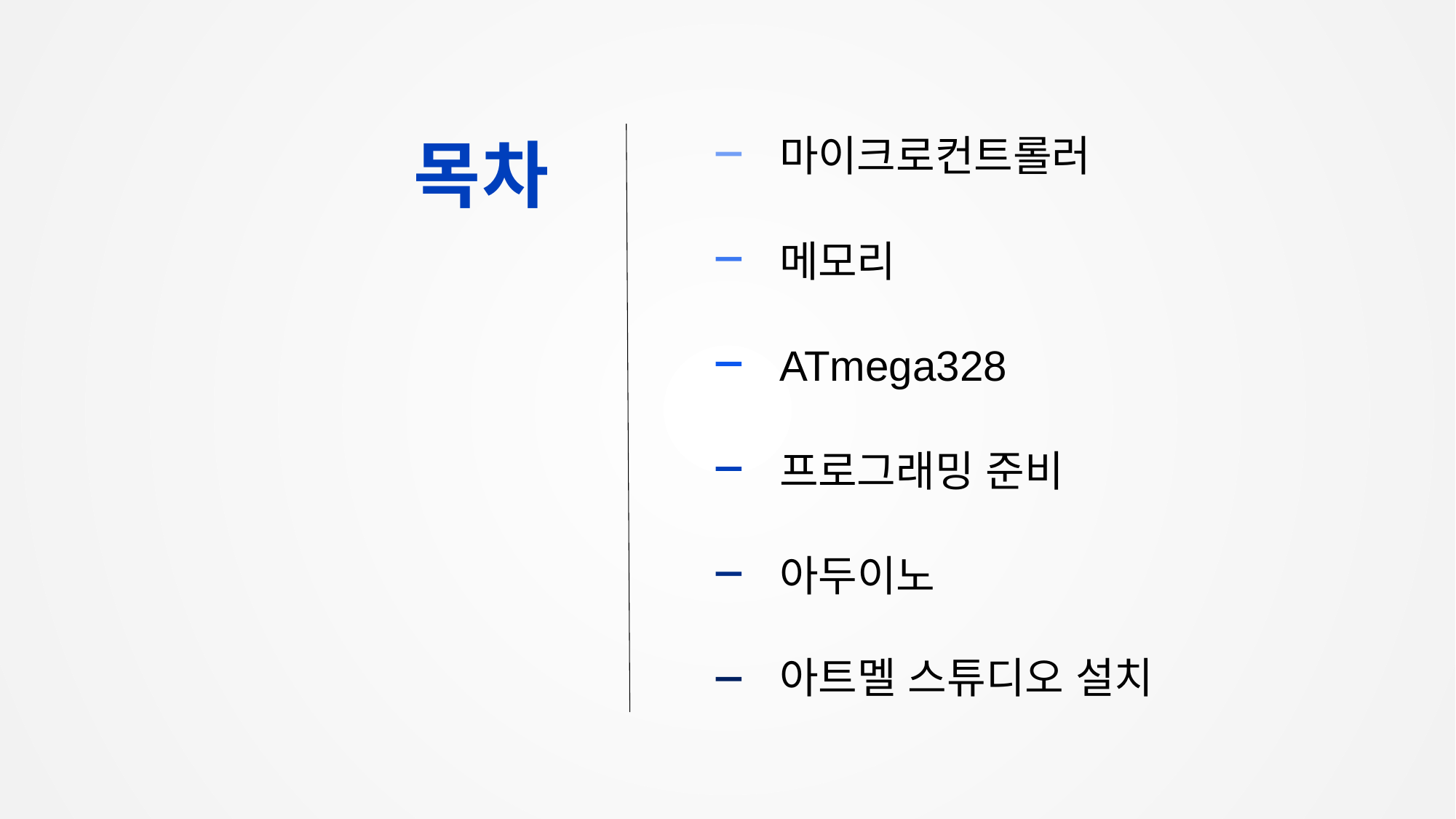

마이크로컨트롤러
목차

메모리

ATmega328

프로그래밍 준비

아두이노

아트멜 스튜디오 설치